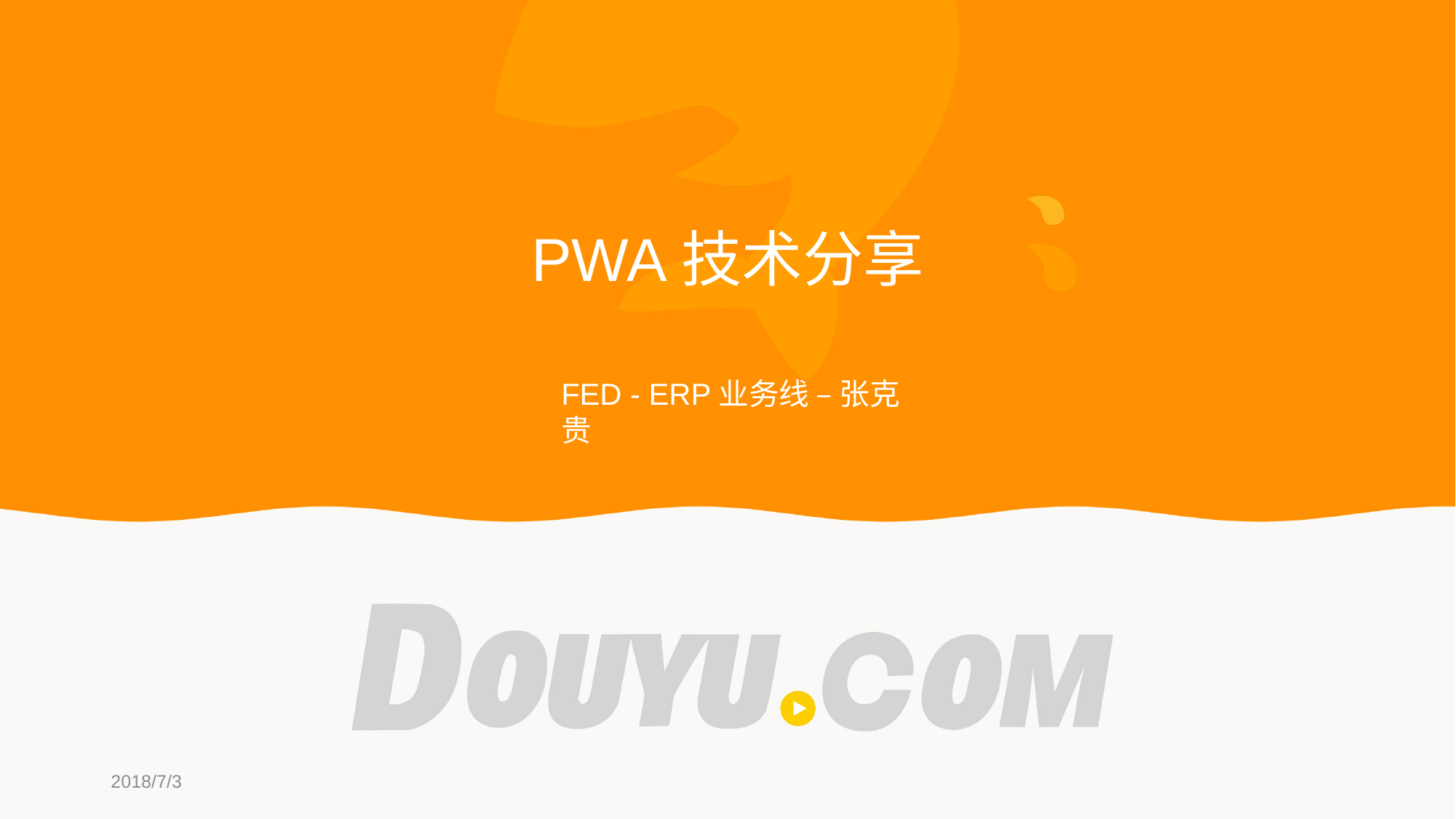

# PWA技术分享
FED - ERP业务线 – 张克贵
2018/7/3
1